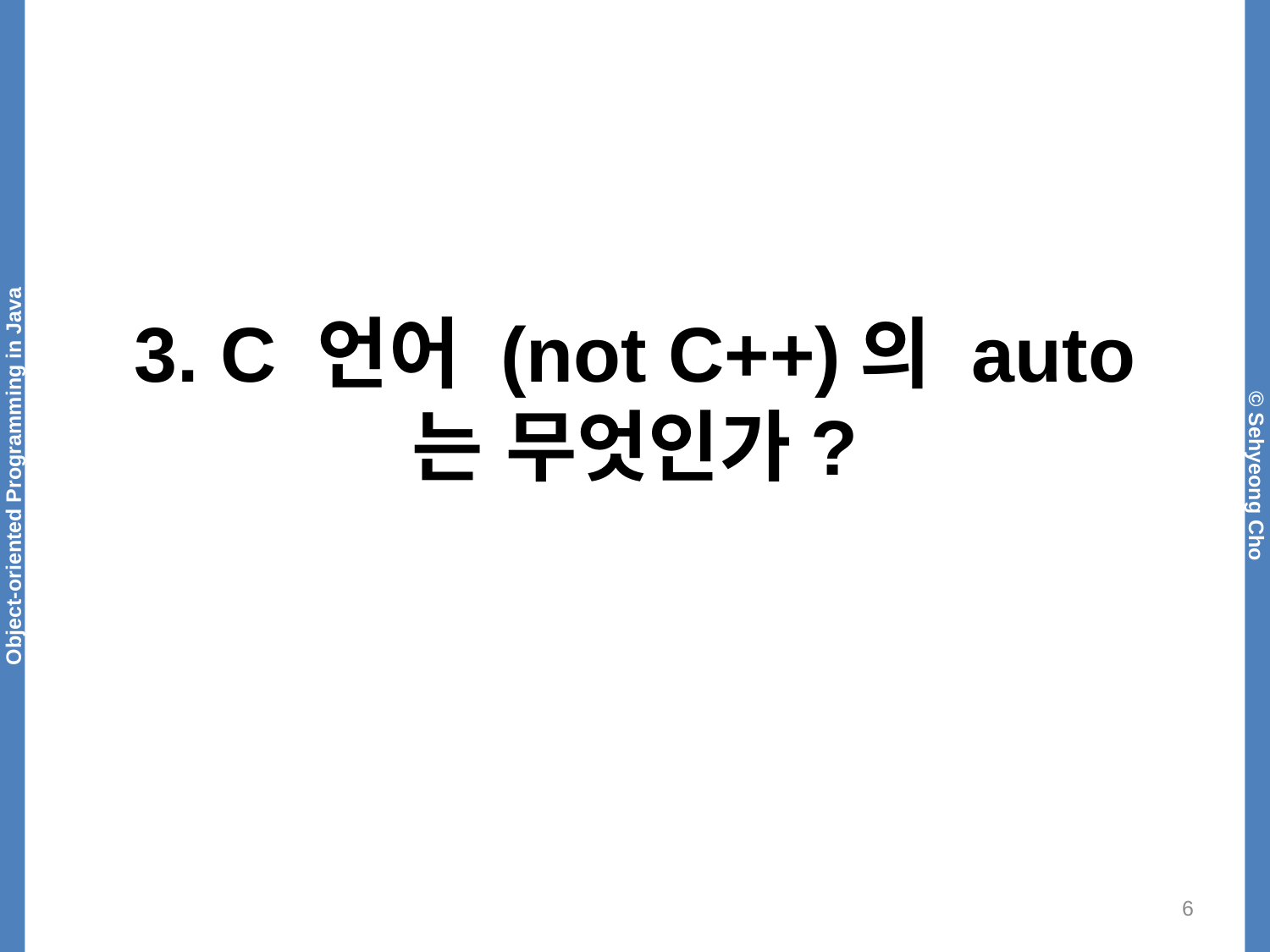

# 3. C 언어 (not C++)의 auto 는 무엇인가?

6